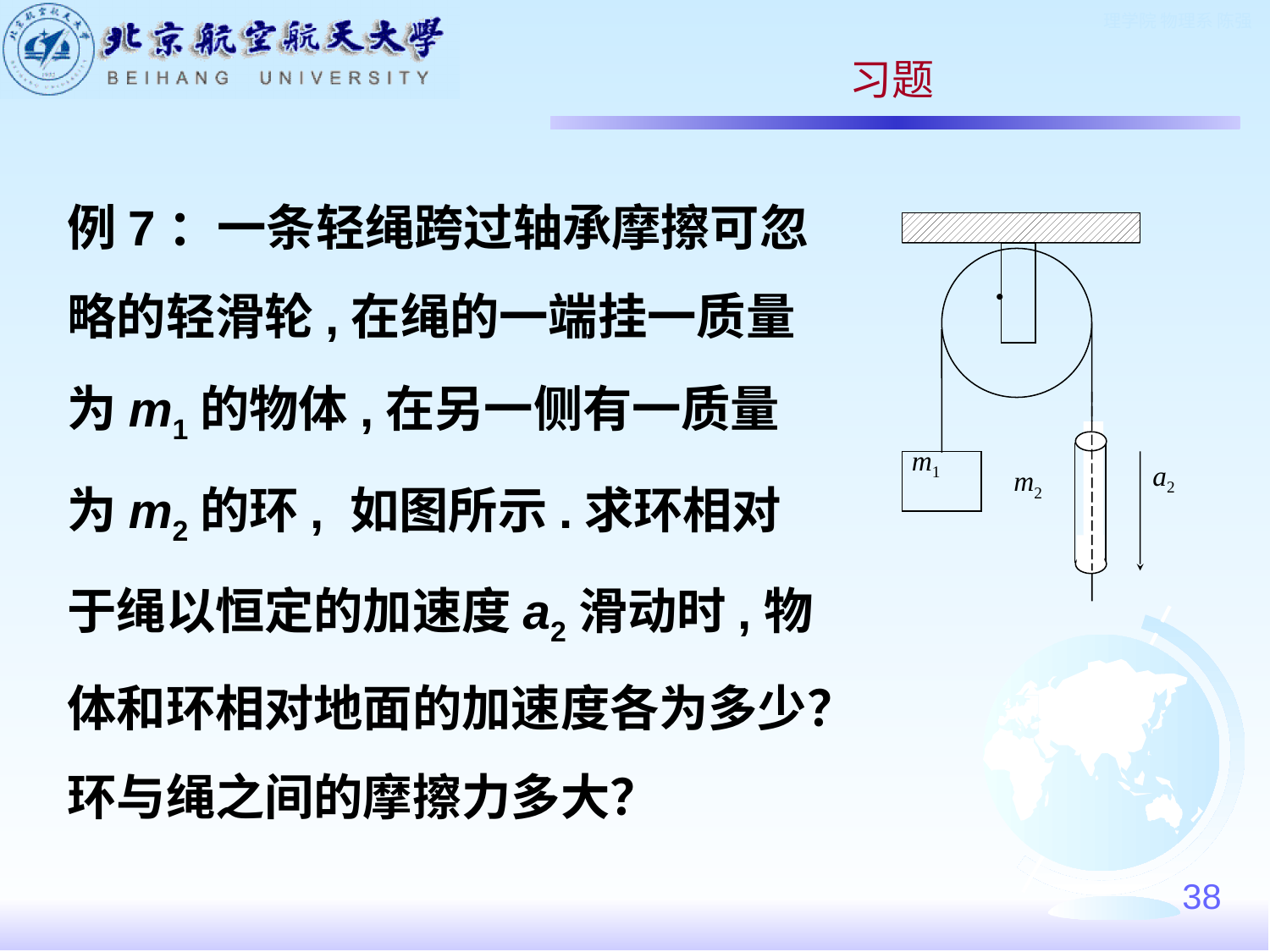

习题
例7：一条轻绳跨过轴承摩擦可忽略的轻滑轮,在绳的一端挂一质量为m1的物体,在另一侧有一质量为m2的环, 如图所示.求环相对于绳以恒定的加速度a2滑动时,物体和环相对地面的加速度各为多少？环与绳之间的摩擦力多大？

•

m1

a2

m2

38